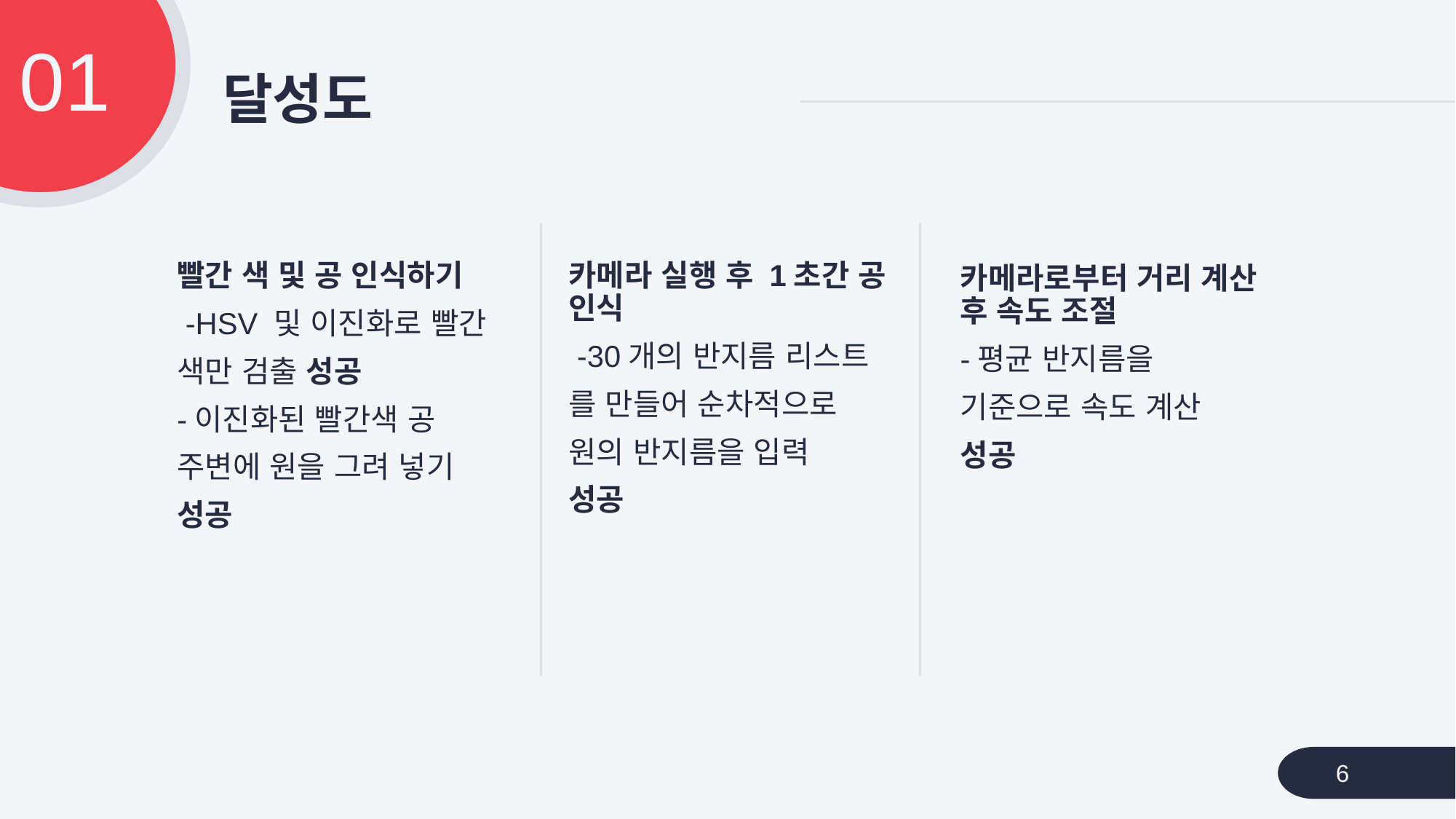

01
# 달성도
카메라 실행 후 1초간 공 인식
 -30개의 반지름 리스트
를 만들어 순차적으로
원의 반지름을 입력
성공
빨간 색 및 공 인식하기
 -HSV 및 이진화로 빨간
색만 검출 성공
-이진화된 빨간색 공
주변에 원을 그려 넣기
성공
카메라로부터 거리 계산 후 속도 조절
-평균 반지름을
기준으로 속도 계산
성공
6